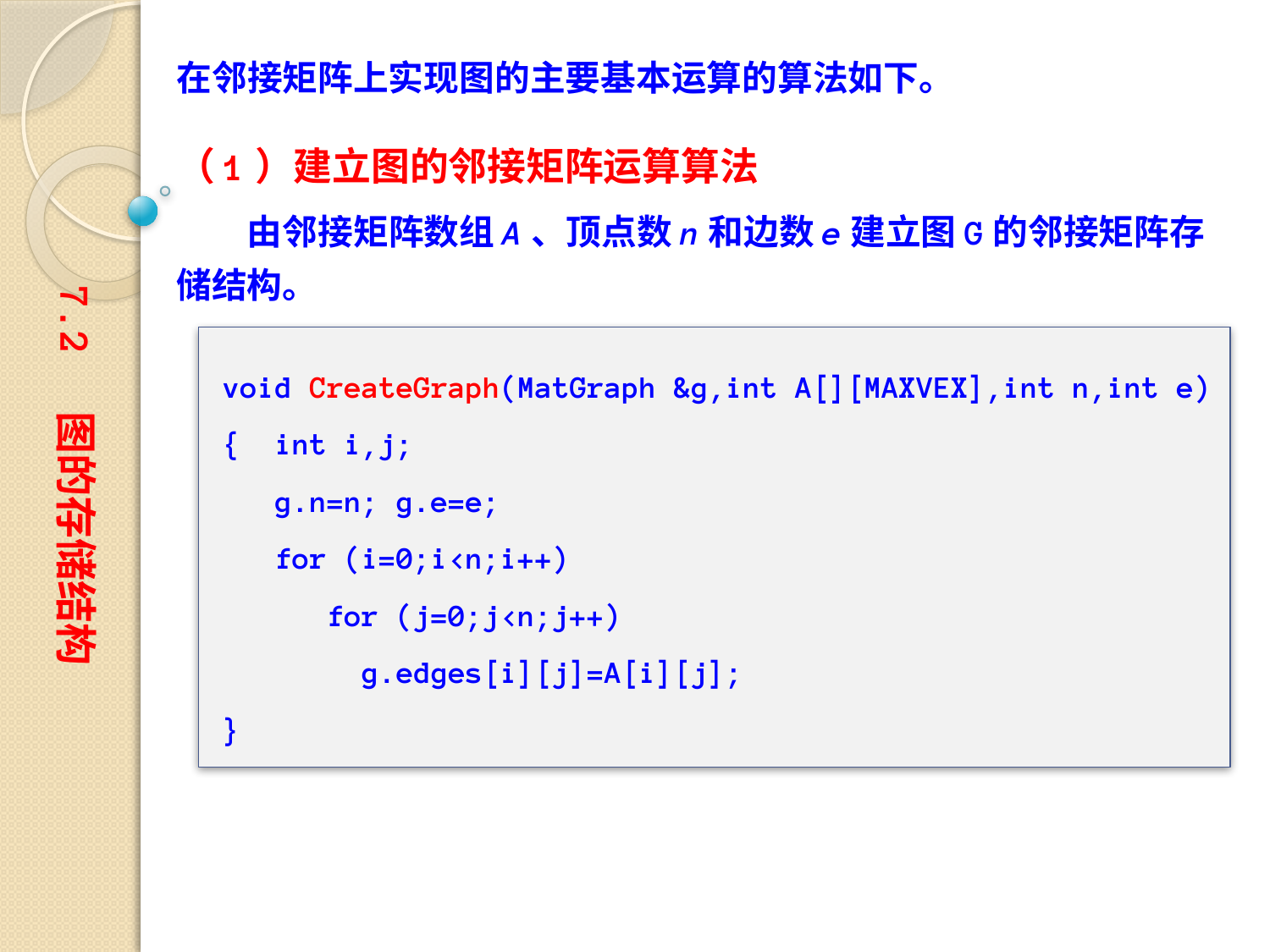

在邻接矩阵上实现图的主要基本运算的算法如下。
（1）建立图的邻接矩阵运算算法
　　由邻接矩阵数组A、顶点数n和边数e建立图G的邻接矩阵存储结构。
7.2  图的存储结构
void CreateGraph(MatGraph &g,int A[][MAXVEX],int n,int e)
{  int i,j;
   g.n=n; g.e=e;
   for (i=0;i<n;i++)
      for (j=0;j<n;j++)
        g.edges[i][j]=A[i][j];
}